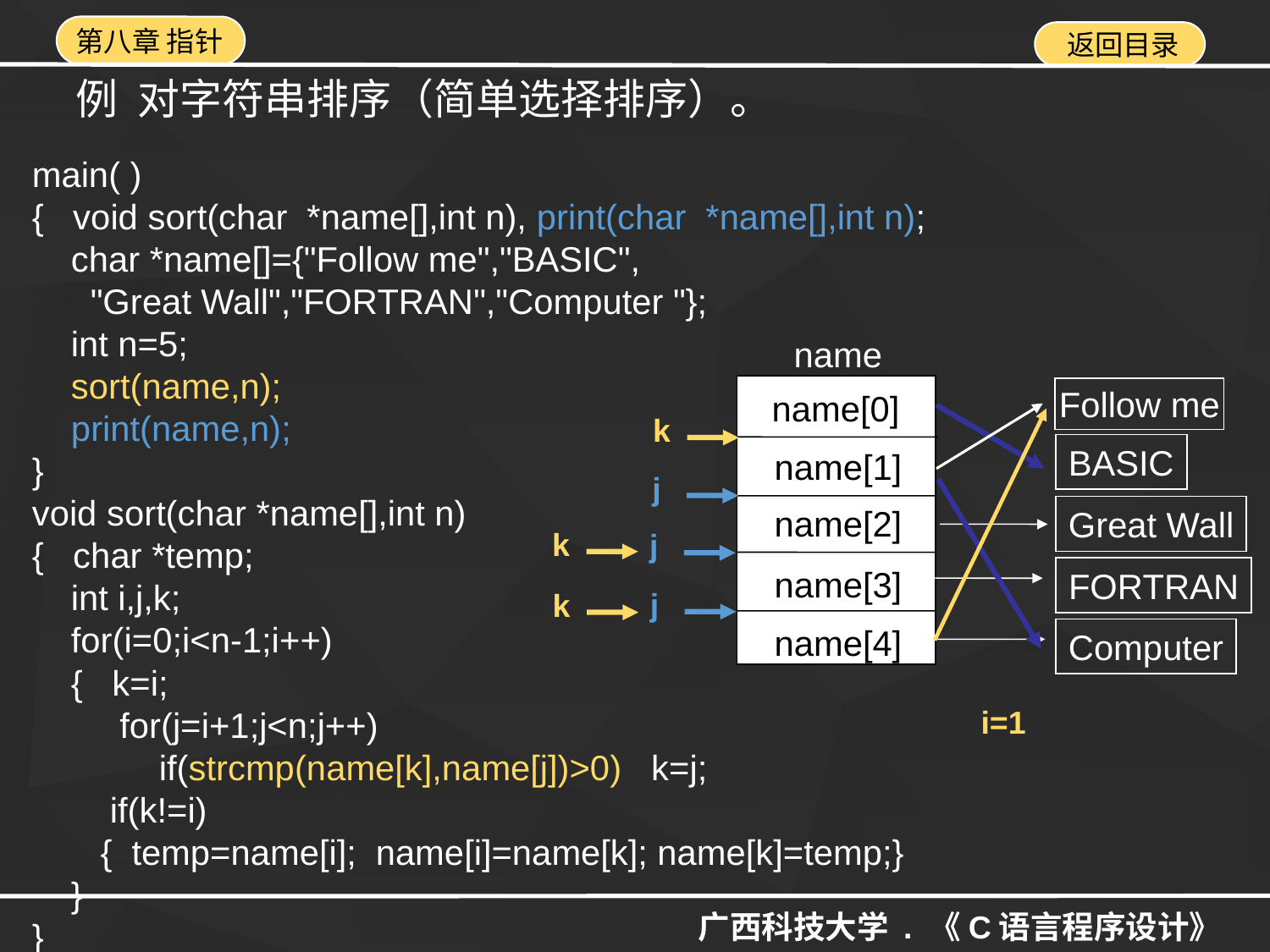

例  对字符串排序（简单选择排序）。
main( )
{   void sort(char  *name[],int n), print(char  *name[],int n);
    char *name[]={"Follow me","BASIC",
      "Great Wall","FORTRAN","Computer "};
    int n=5;
    sort(name,n);
    print(name,n);
}
void sort(char *name[],int n)
{   char *temp;
    int i,j,k;
    for(i=0;i<n-1;i++)
    {   k=i;
         for(j=i+1;j<n;j++)
	if(strcmp(name[k],name[j])>0)   k=j;
        if(k!=i)
       {  temp=name[i];  name[i]=name[k]; name[k]=temp;}
    }
}
name

Follow me
name[0]

k

BASIC

name[1]
j

name[2]

Great Wall
k

j

name[3]
FORTRAN

j

k

name[4]
Computer

i=1